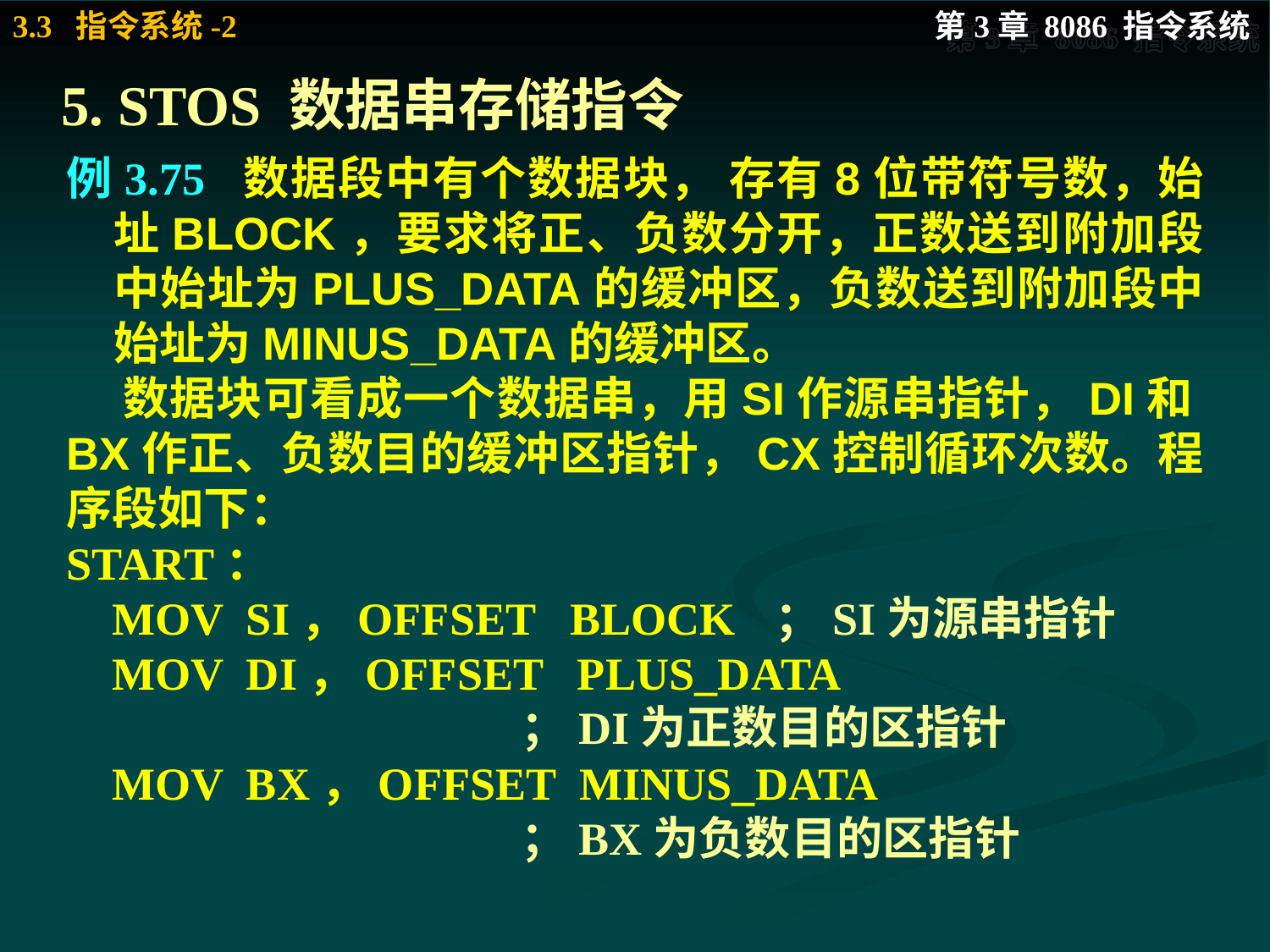

# 5. STOS 数据串存储指令
例3.75  数据段中有个数据块， 存有8位带符号数，始址BLOCK，要求将正、负数分开，正数送到附加段中始址为PLUS_DATA的缓冲区，负数送到附加段中始址为MINUS_DATA的缓冲区。
    数据块可看成一个数据串，用SI作源串指针，DI和BX作正、负数目的缓冲区指针，CX控制循环次数。程序段如下：
START：
    MOV  SI，OFFSET   BLOCK  	；SI为源串指针
    MOV  DI，OFFSET   PLUS_DATA
				；DI为正数目的区指针
    MOV  BX，OFFSET  MINUS_DATA
				；BX为负数目的区指针